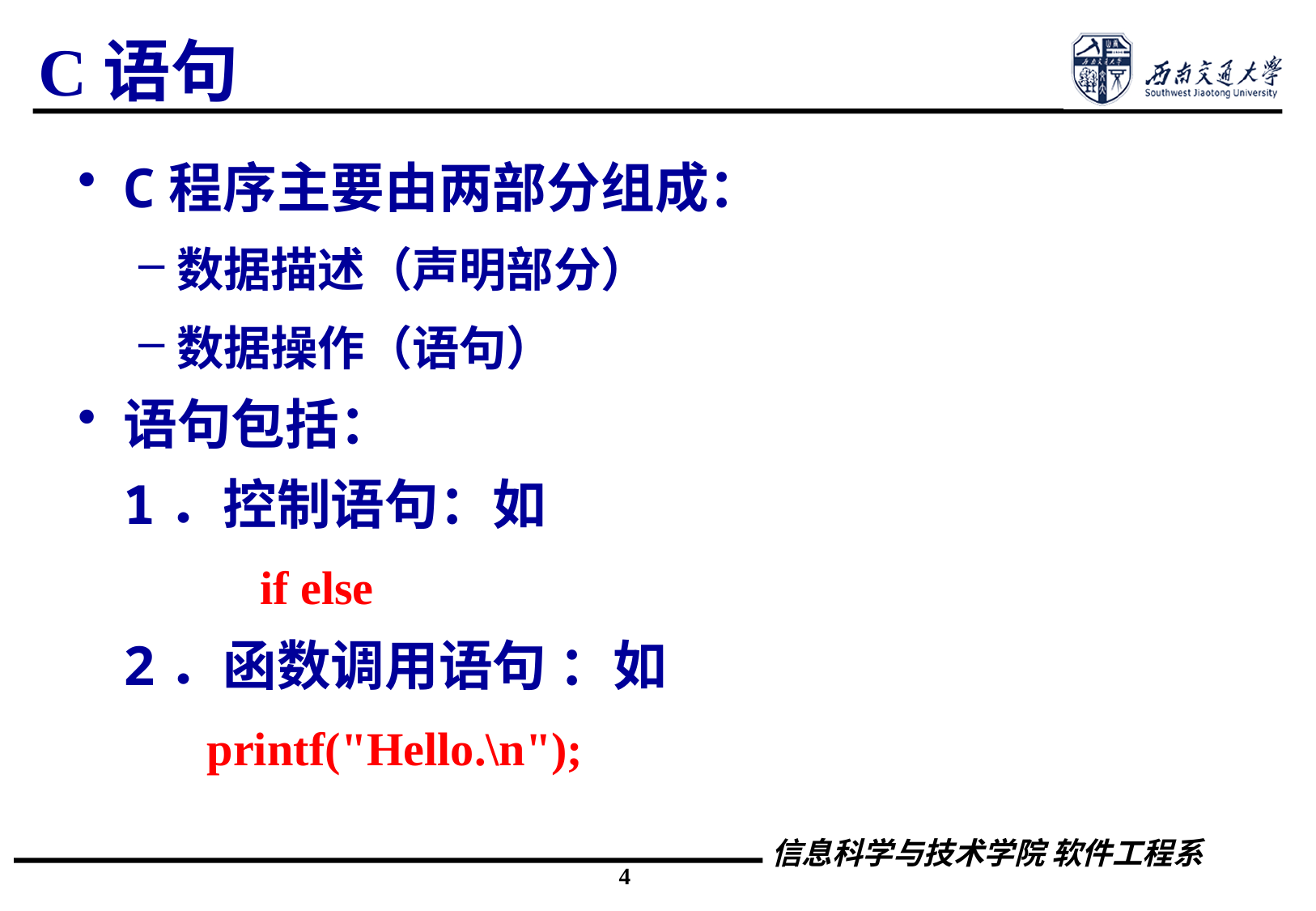

# C语句
C程序主要由两部分组成：
数据描述（声明部分）
数据操作（语句）
语句包括：
	1．控制语句：如
		 if else
	2．函数调用语句 ：如
           printf("Hello.\n");
4